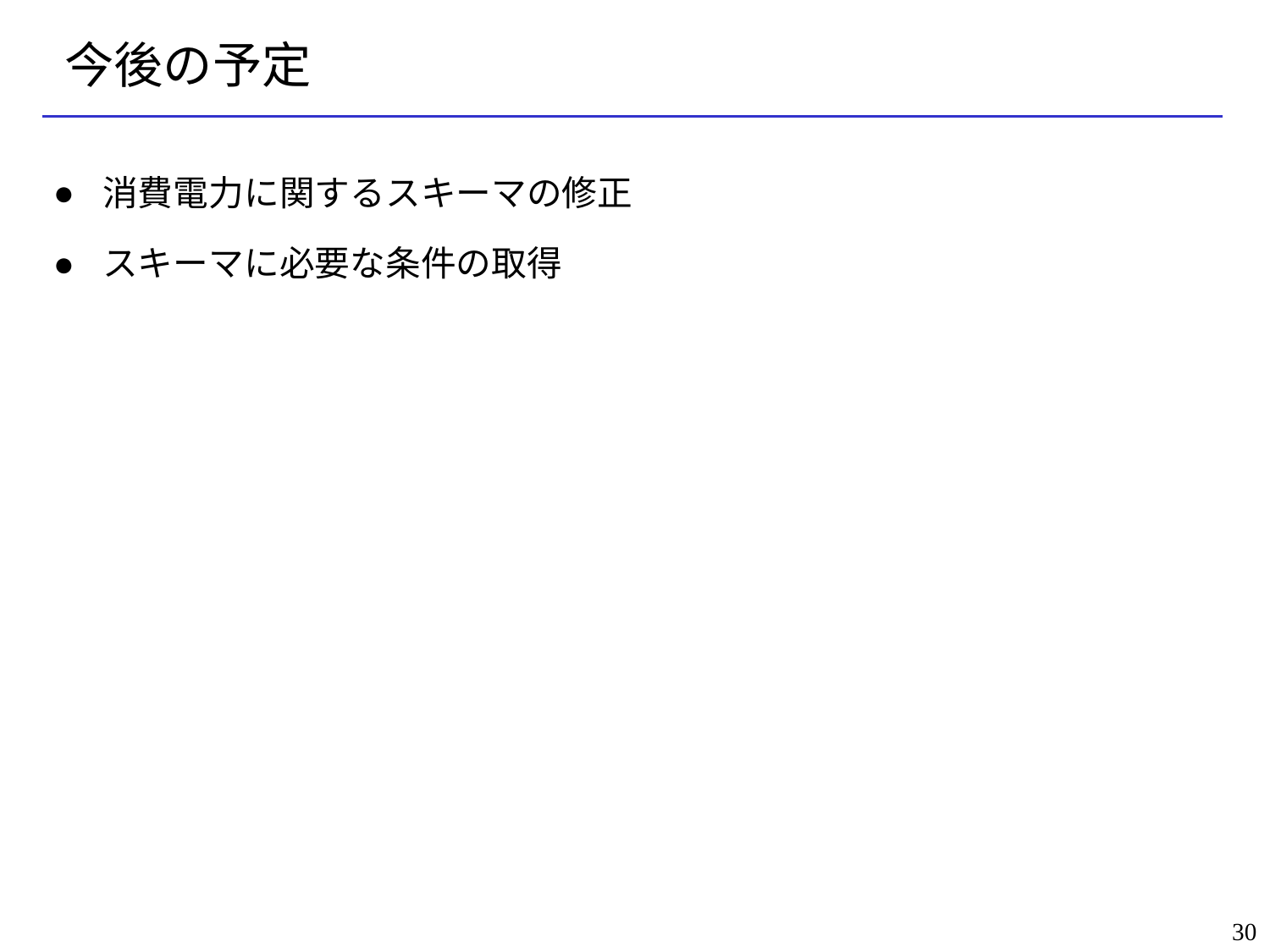

# 今後の予定
消費電力に関するスキーマの修正
スキーマに必要な条件の取得

30